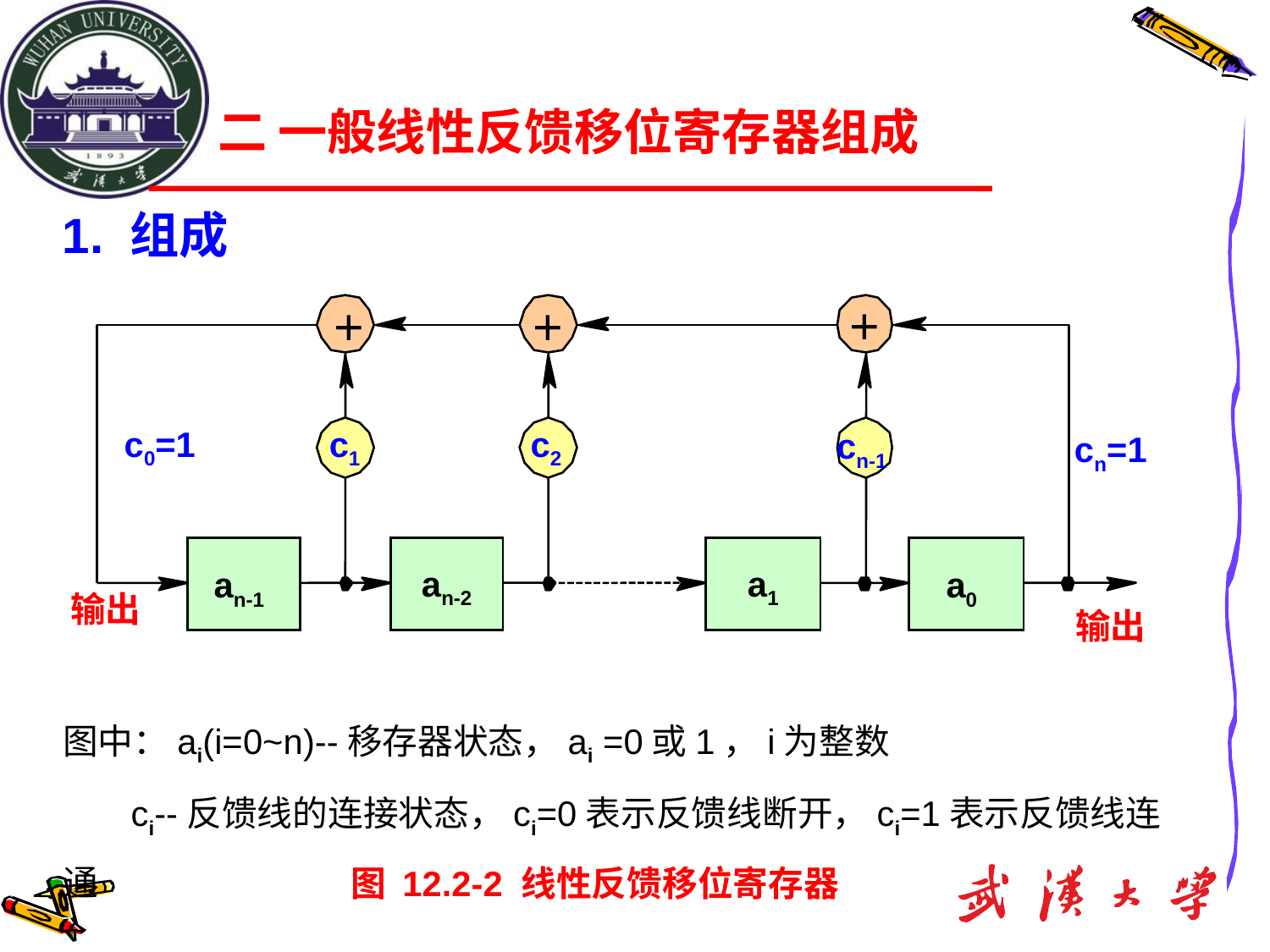

# 二 一般线性反馈移位寄存器组成
1. 组成

＋
＋
＋

c0=1
c1
c2
cn-1
cn=1

an-2
a1
an-1
a0

输出
输出
图中：ai(i=0~n)--移存器状态，ai =0或1，i为整数
       ci--反馈线的连接状态，ci=0表示反馈线断开，ci=1表示反馈线连通
图 12.2-2 线性反馈移位寄存器